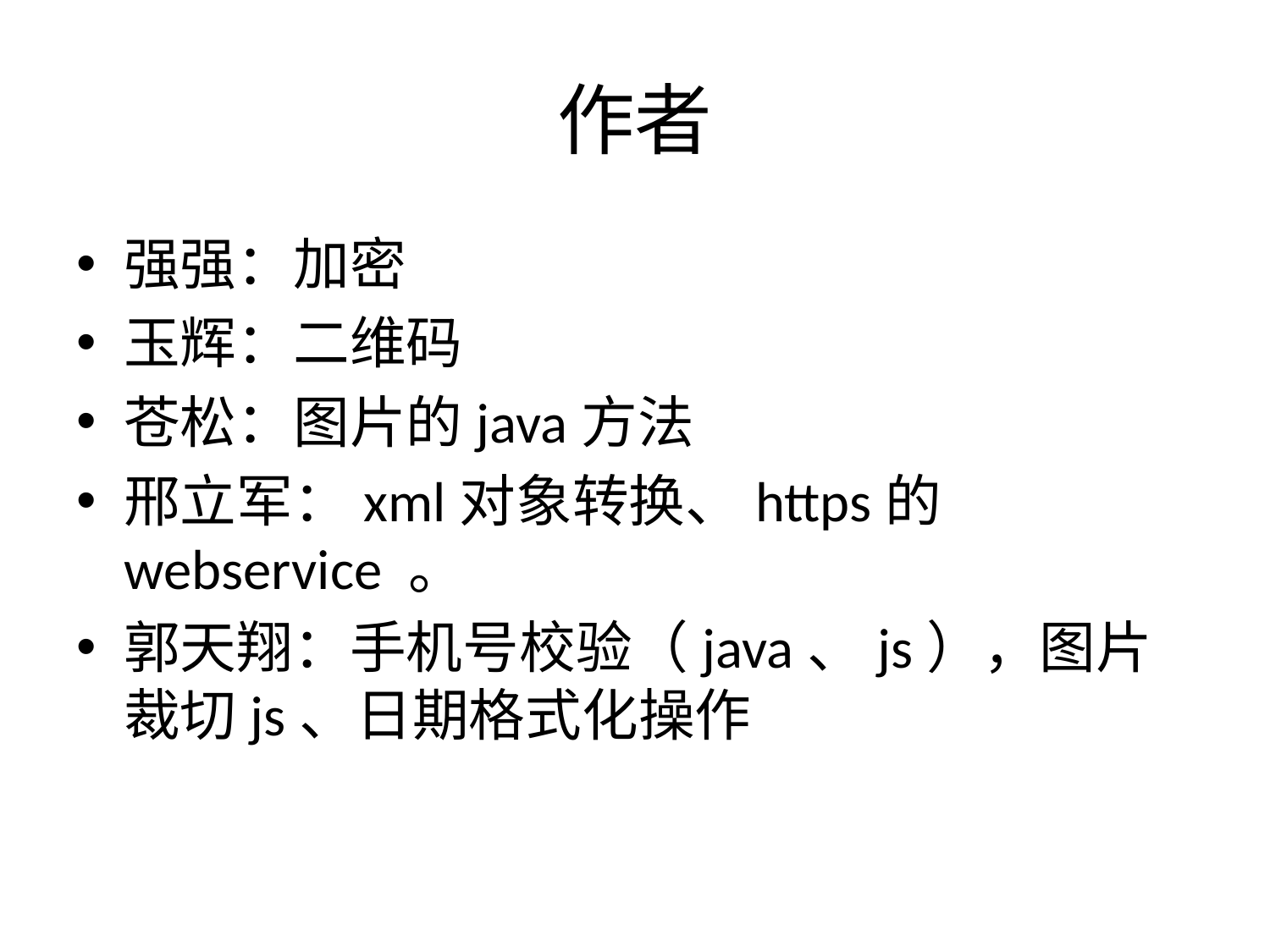

# 作者
强强：加密
玉辉：二维码
苍松：图片的java方法
邢立军：xml对象转换、https的webservice 。
郭天翔：手机号校验（java、js），图片裁切js、日期格式化操作